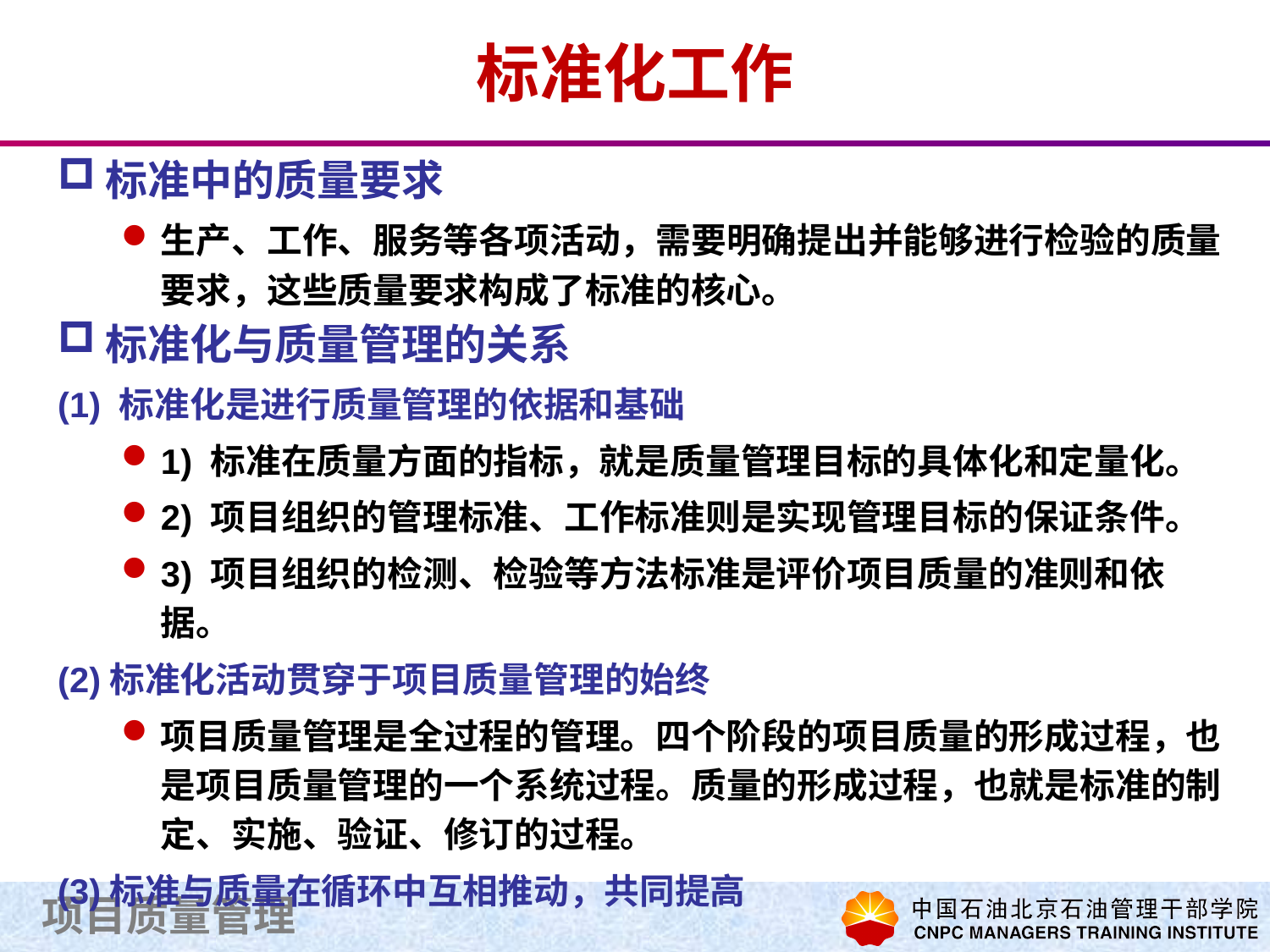

# 标准化工作
标准中的质量要求
生产、工作、服务等各项活动，需要明确提出并能够进行检验的质量要求，这些质量要求构成了标准的核心。
标准化与质量管理的关系
(1) 标准化是进行质量管理的依据和基础
1) 标准在质量方面的指标，就是质量管理目标的具体化和定量化。
2) 项目组织的管理标准、工作标准则是实现管理目标的保证条件。
3) 项目组织的检测、检验等方法标准是评价项目质量的准则和依据。
(2)标准化活动贯穿于项目质量管理的始终
项目质量管理是全过程的管理。四个阶段的项目质量的形成过程，也是项目质量管理的一个系统过程。质量的形成过程，也就是标准的制定、实施、验证、修订的过程。
(3)标准与质量在循环中互相推动，共同提高